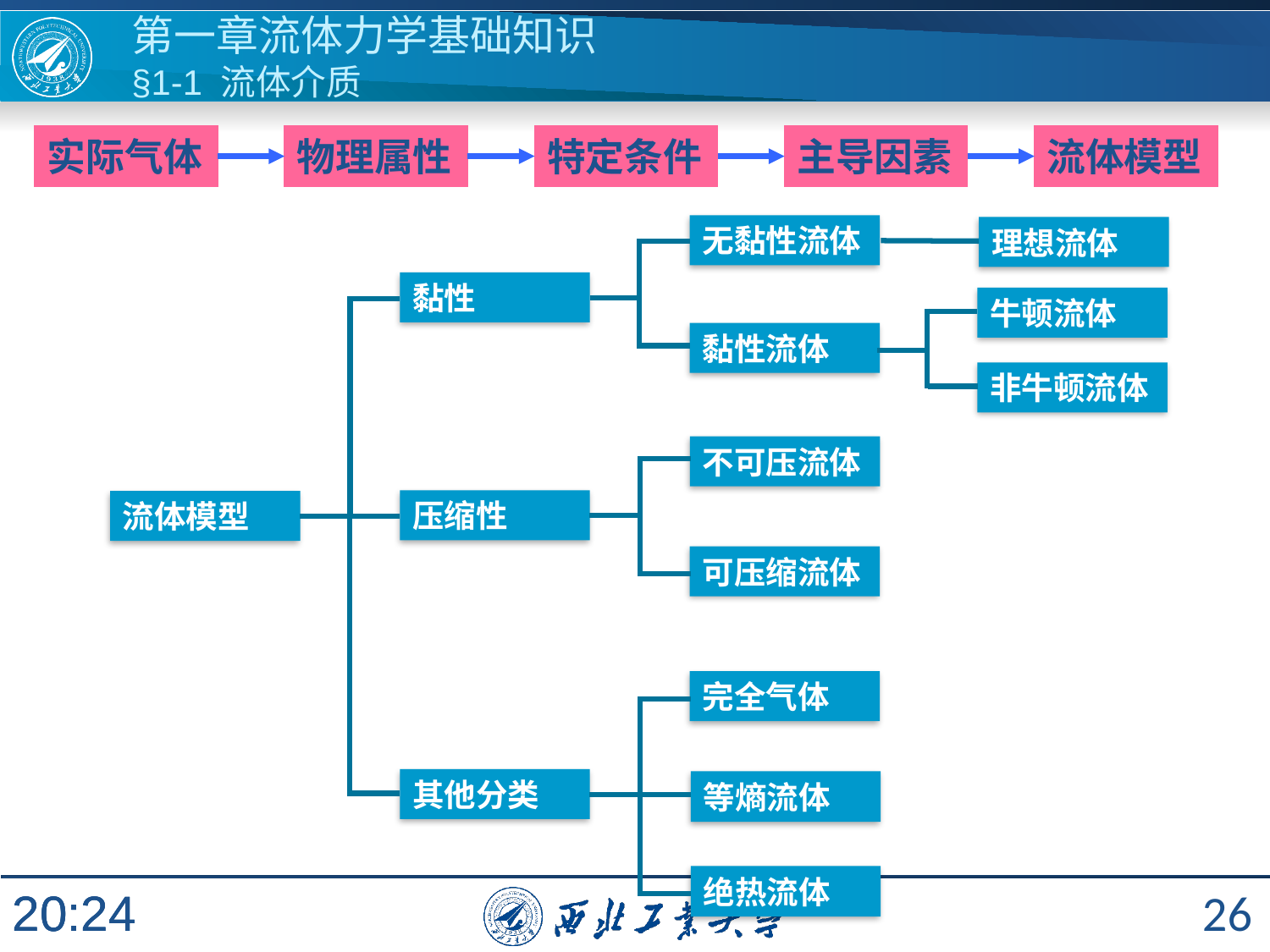

第一章流体力学基础知识
§1-1 流体介质
实际气体
物理属性
特定条件
主导因素
流体模型
无黏性流体
理想流体
黏性
牛顿流体
黏性流体
非牛顿流体
不可压流体
压缩性
流体模型
可压缩流体
完全气体
其他分类
等熵流体
26
绝热流体